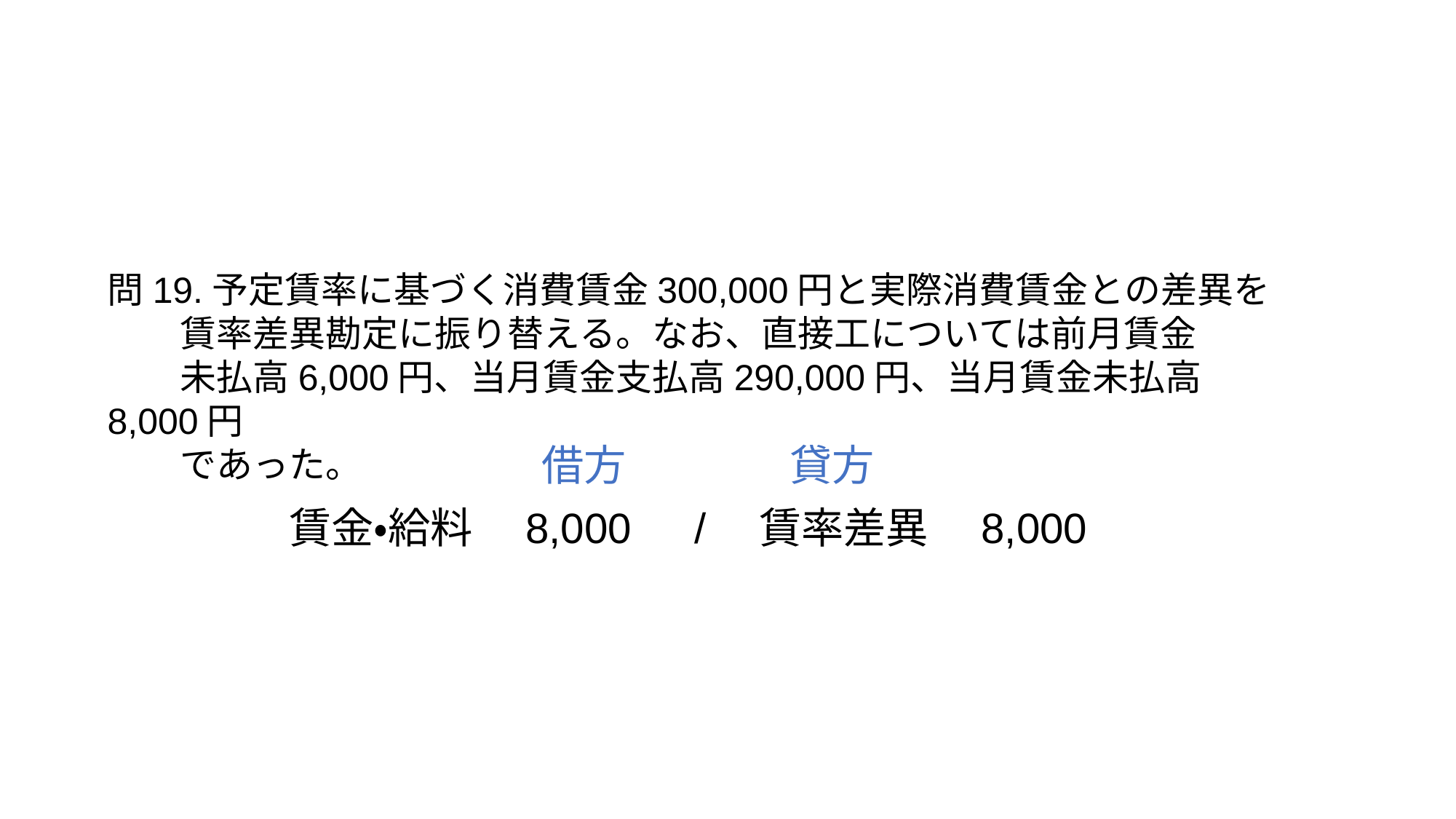

問19.予定賃率に基づく消費賃金300,000円と実際消費賃金との差異を
　　賃率差異勘定に振り替える。なお、直接工については前月賃金
　　未払高6,000円、当月賃金支払高290,000円、当月賃金未払高8,000円
　　であった。
借方
貸方
賃金・給料　8,000　/　賃率差異　8,000